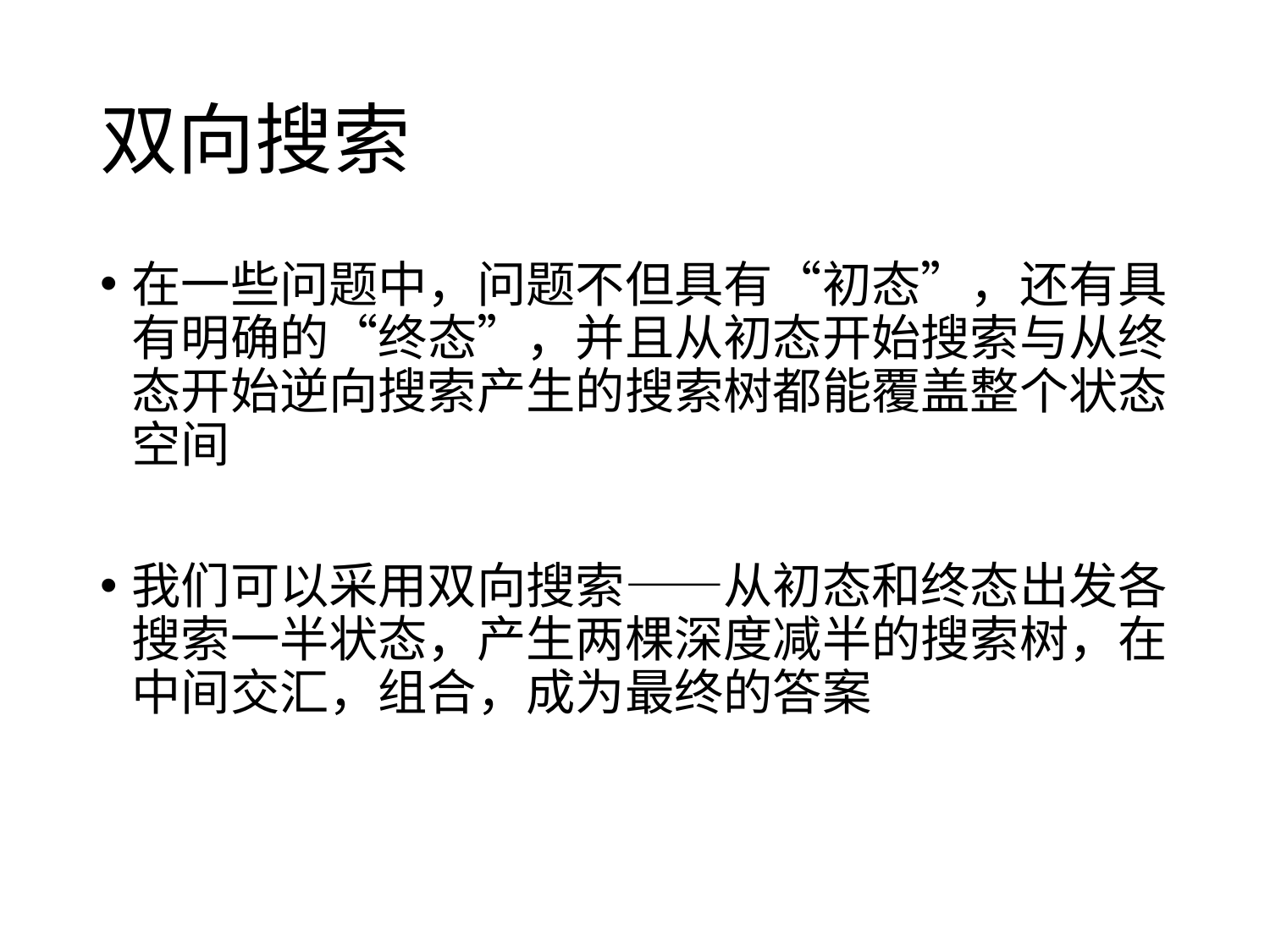

# 双向搜索
在一些问题中，问题不但具有“初态”，还有具有明确的“终态”，并且从初态开始搜索与从终态开始逆向搜索产生的搜索树都能覆盖整个状态空间

我们可以采用双向搜索——从初态和终态出发各搜索一半状态，产生两棵深度减半的搜索树，在中间交汇，组合，成为最终的答案